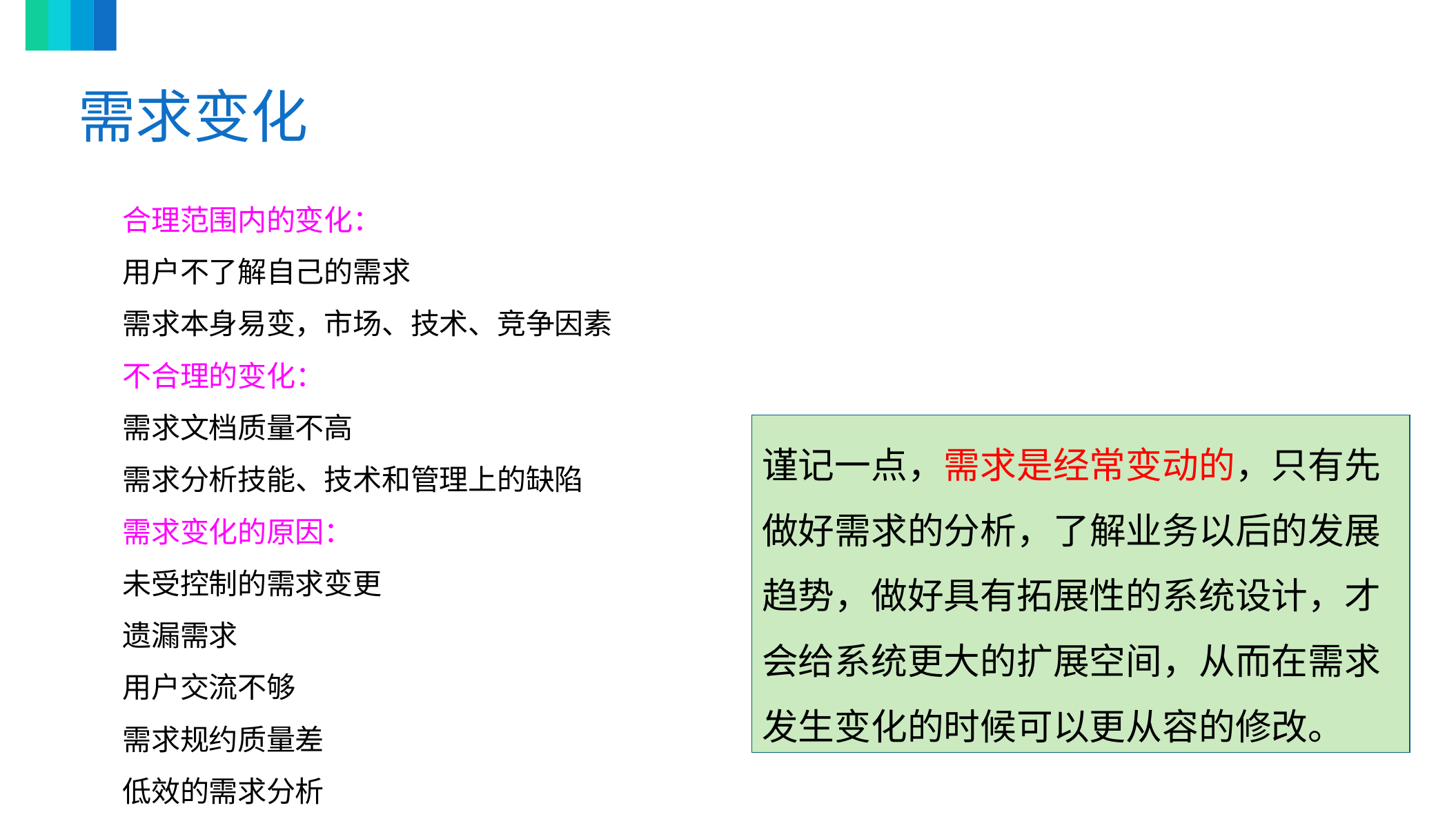

# 需求变化
合理范围内的变化：
用户不了解自己的需求
需求本身易变，市场、技术、竞争因素
不合理的变化：
需求文档质量不高
需求分析技能、技术和管理上的缺陷
需求变化的原因：
未受控制的需求变更
遗漏需求
用户交流不够
需求规约质量差
低效的需求分析
谨记一点，需求是经常变动的，只有先做好需求的分析，了解业务以后的发展趋势，做好具有拓展性的系统设计，才会给系统更大的扩展空间，从而在需求发生变化的时候可以更从容的修改。